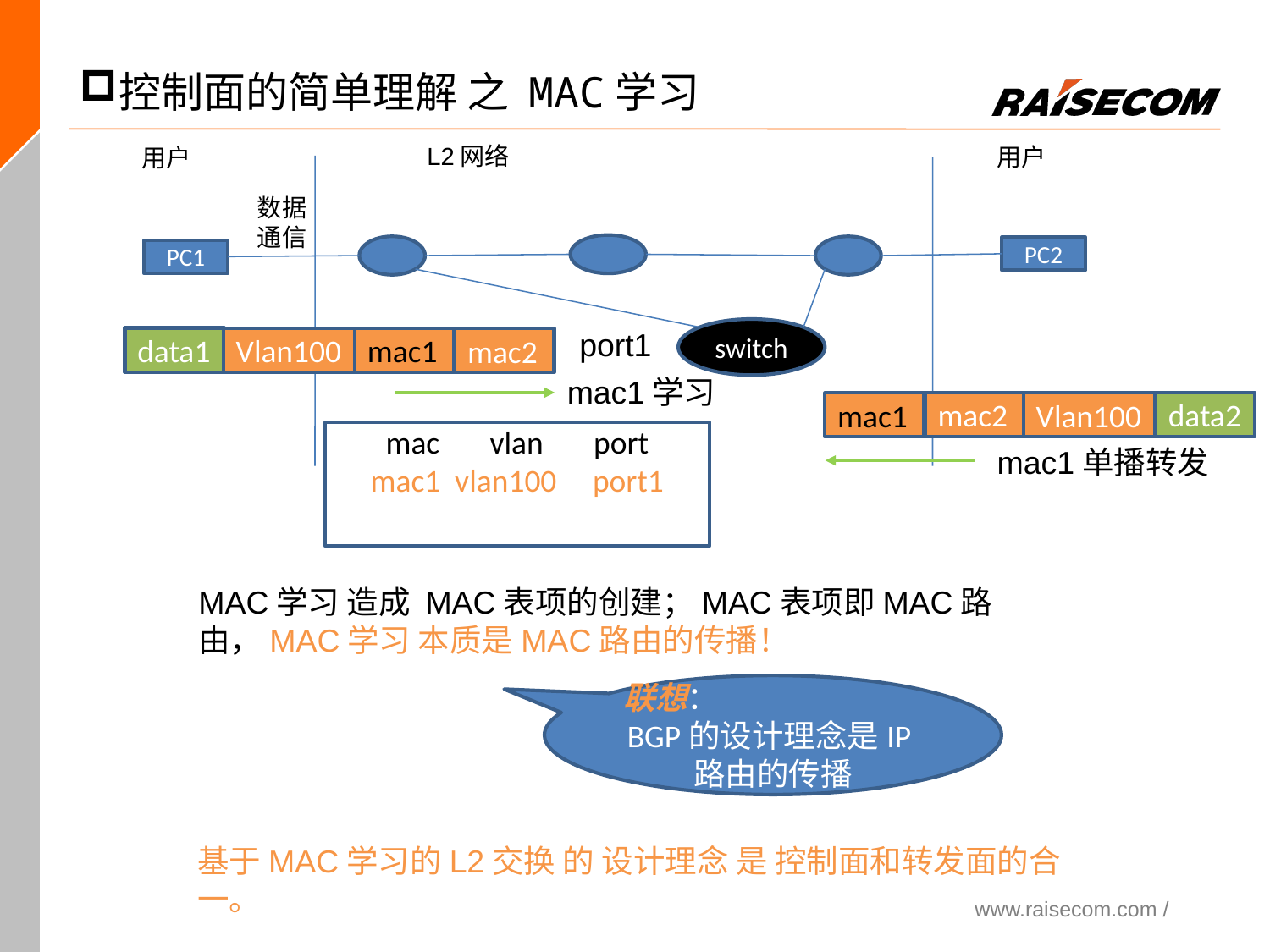

控制面的简单理解 之 MAC学习
L2网络
用户
用户
数据通信

PC2
PC1
port1
switch
data1
Vlan100
mac1
mac2
mac1学习
mac2
data2
mac1
Vlan100
mac       vlan       port
mac1  vlan100     port1
mac1单播转发
MAC学习 造成 MAC表项的创建；MAC表项即MAC路由，MAC学习 本质是MAC路由的传播！
联想：
BGP的设计理念是IP路由的传播
基于MAC学习的L2交换 的 设计理念 是 控制面和转发面的合一。